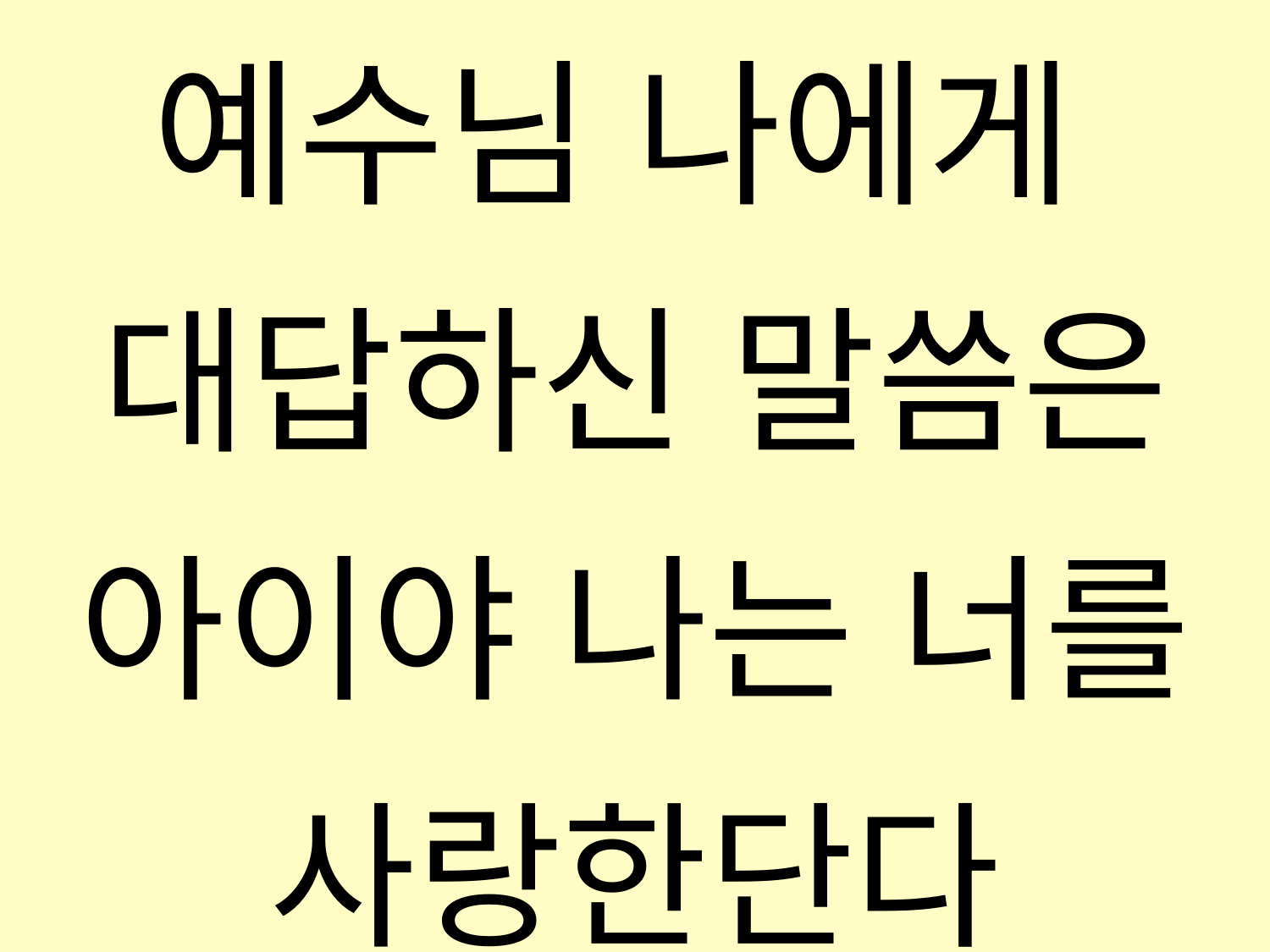

예수님 나에게
대답하신 말씀은
아이야 나는 너를
사랑한단다